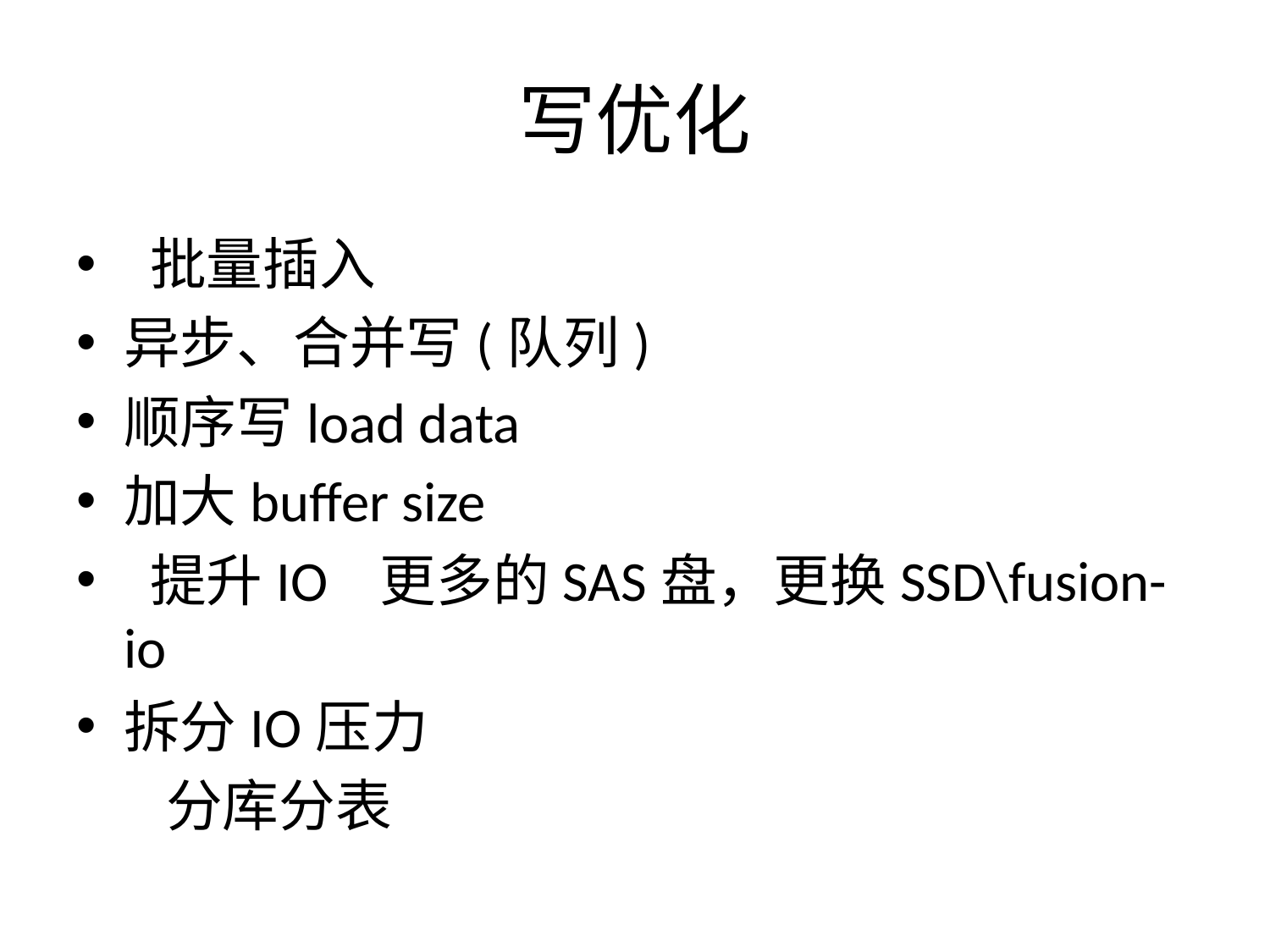

# 写优化
 批量插入
异步、合并写(队列)
顺序写load data
加大buffer size
 提升IO   更多的SAS盘，更换SSD\fusion-io
拆分IO压力
      分库分表